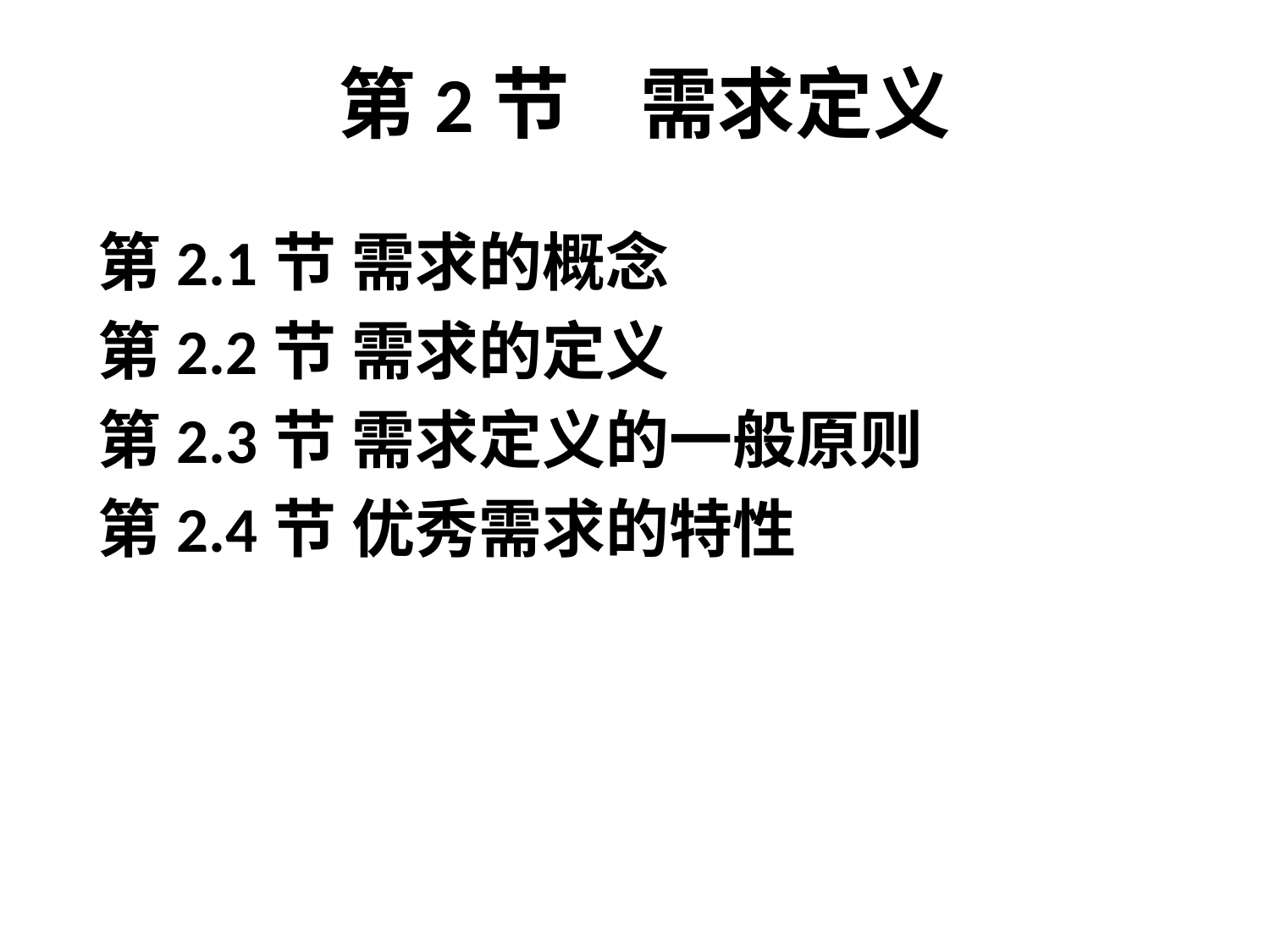

# 第2节    需求定义
第2.1节	需求的概念
第2.2节	需求的定义
第2.3节	需求定义的一般原则
第2.4节	优秀需求的特性